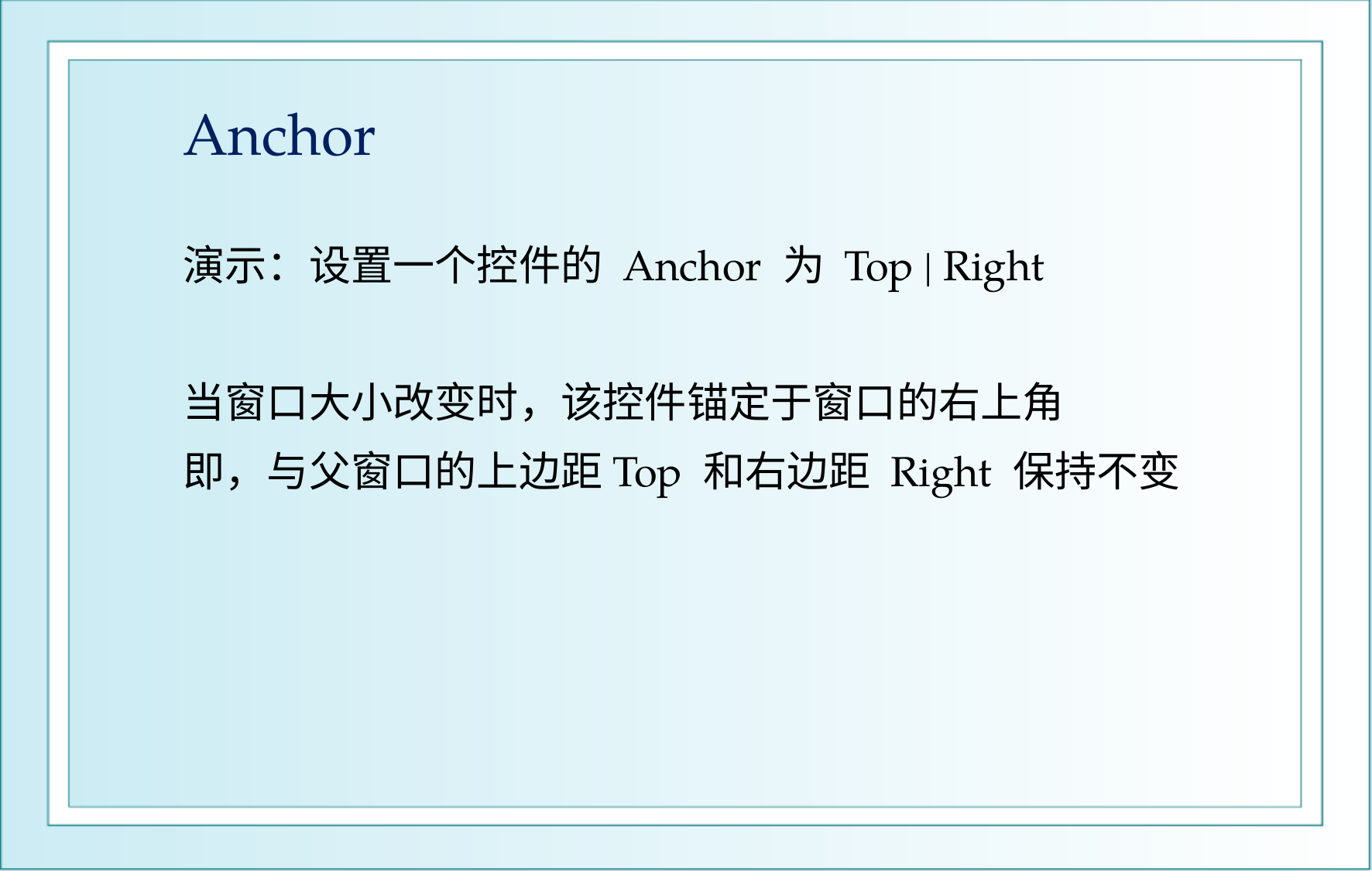

# Anchor
演示：设置一个控件的 Anchor 为 Top | Right

当窗口大小改变时，该控件锚定于窗口的右上角
即，与父窗口的上边距Top 和右边距 Right 保持不变